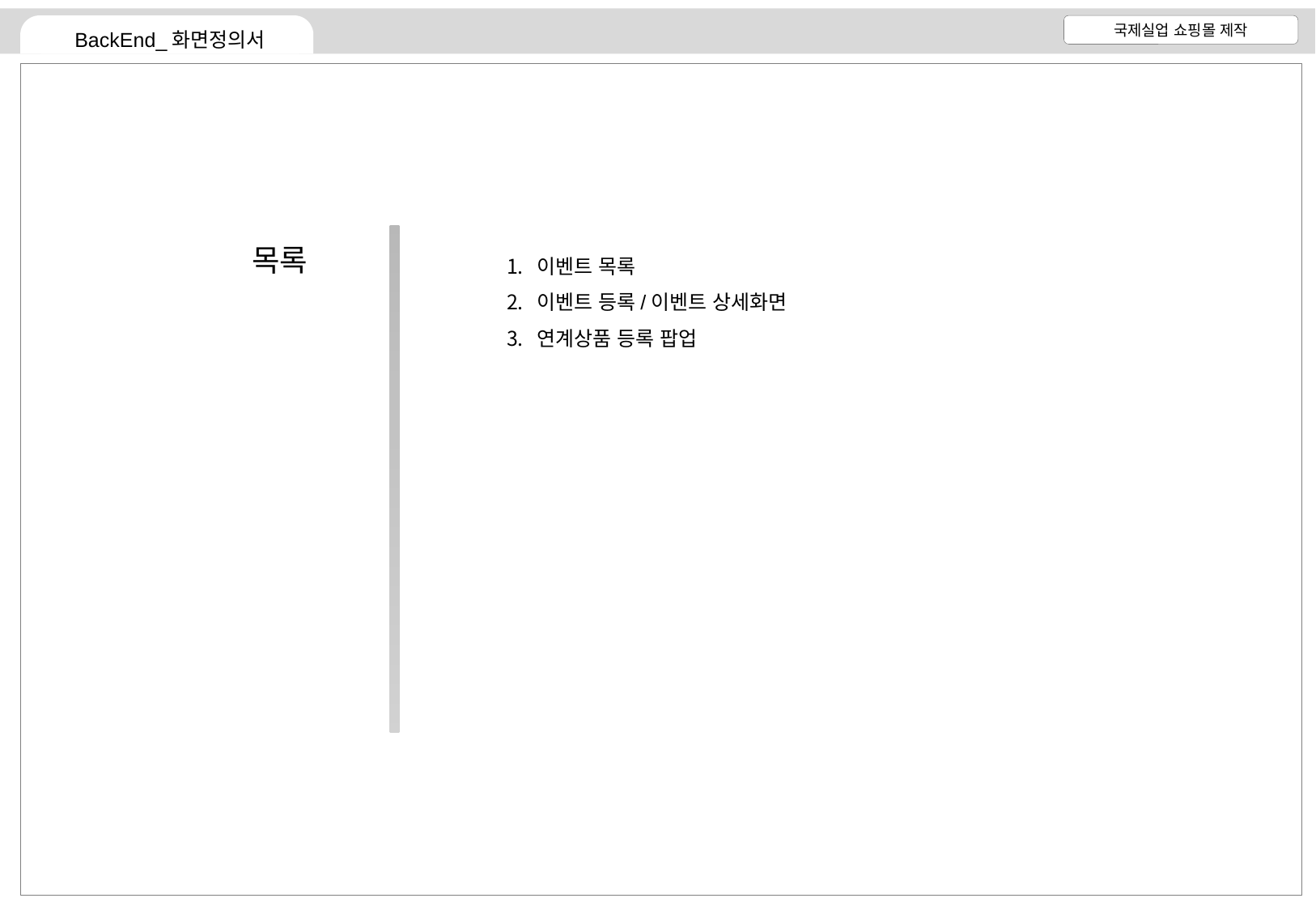

목록
이벤트 목록
이벤트 등록/이벤트 상세화면
연계상품 등록 팝업